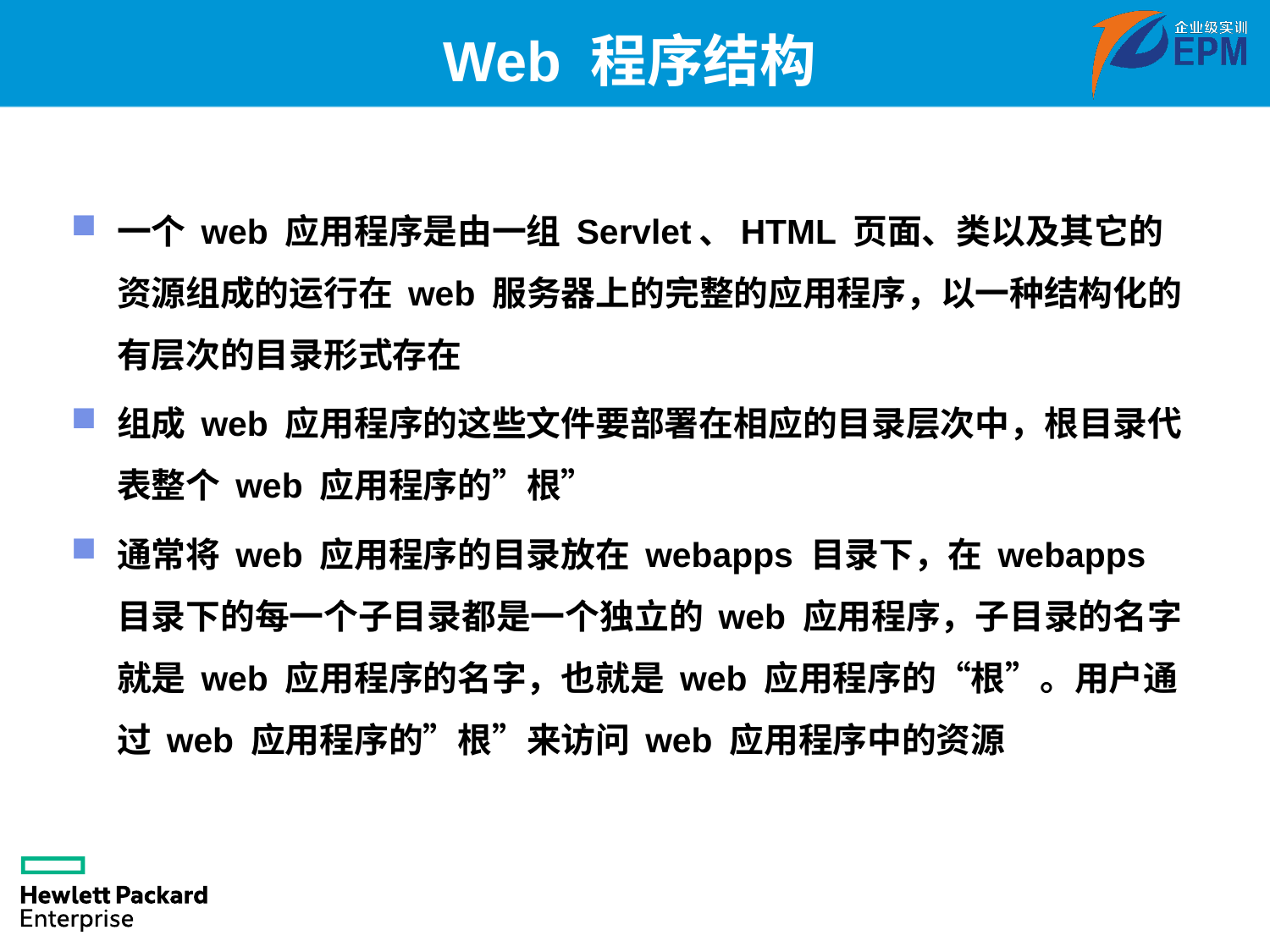

# Web 程序结构
一个 web 应用程序是由一组 Servlet、HTML 页面、类以及其它的资源组成的运行在 web 服务器上的完整的应用程序，以一种结构化的有层次的目录形式存在
组成 web 应用程序的这些文件要部署在相应的目录层次中，根目录代表整个 web 应用程序的”根”
通常将 web 应用程序的目录放在 webapps 目录下，在 webapps 目录下的每一个子目录都是一个独立的 web 应用程序，子目录的名字就是 web 应用程序的名字，也就是 web 应用程序的“根”。用户通过 web 应用程序的”根”来访问 web 应用程序中的资源